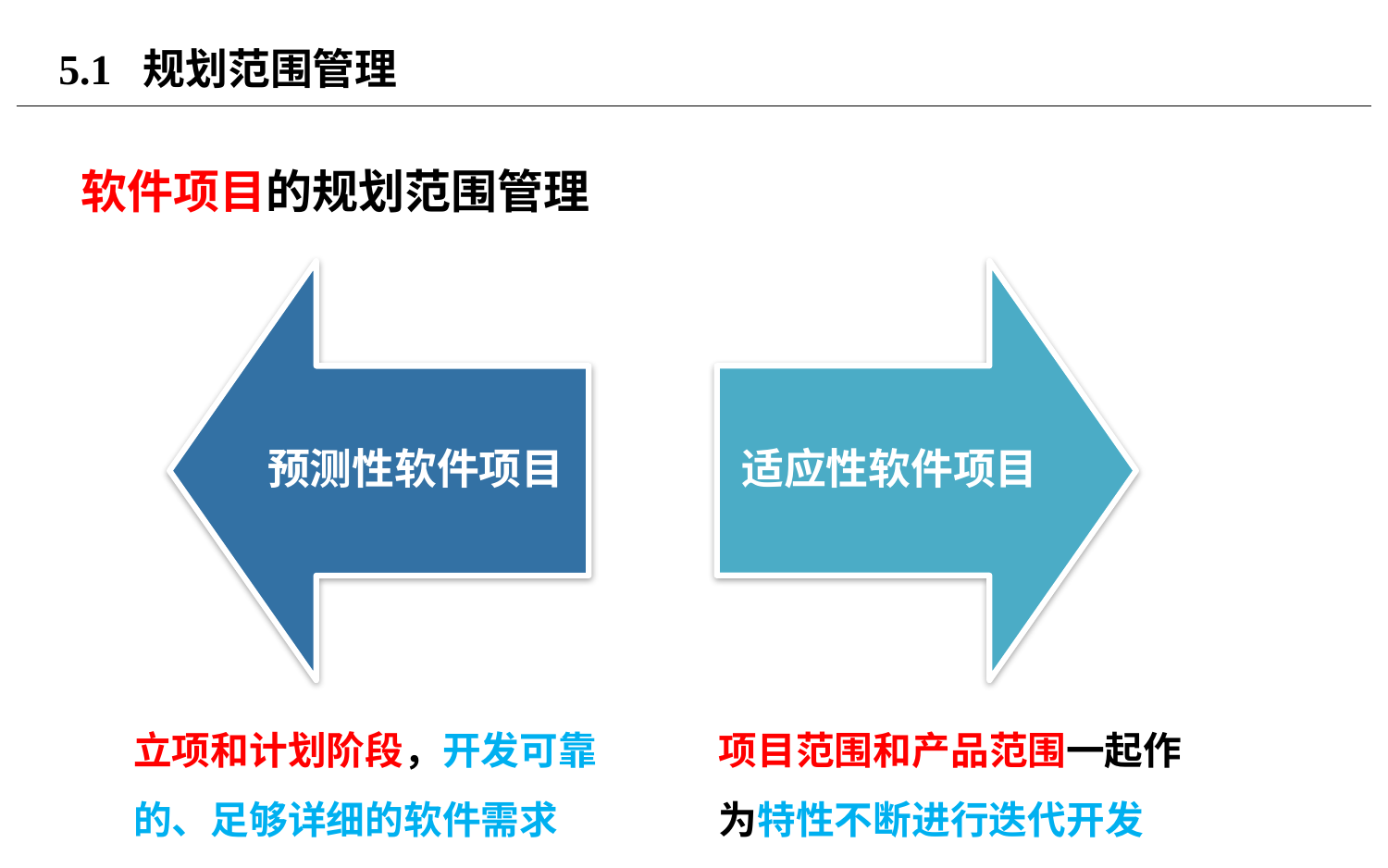

# 5.1  规划范围管理
软件项目的规划范围管理

预测性软件项目
适应性软件项目
立项和计划阶段，开发可靠的、足够详细的软件需求
项目范围和产品范围一起作为特性不断进行迭代开发